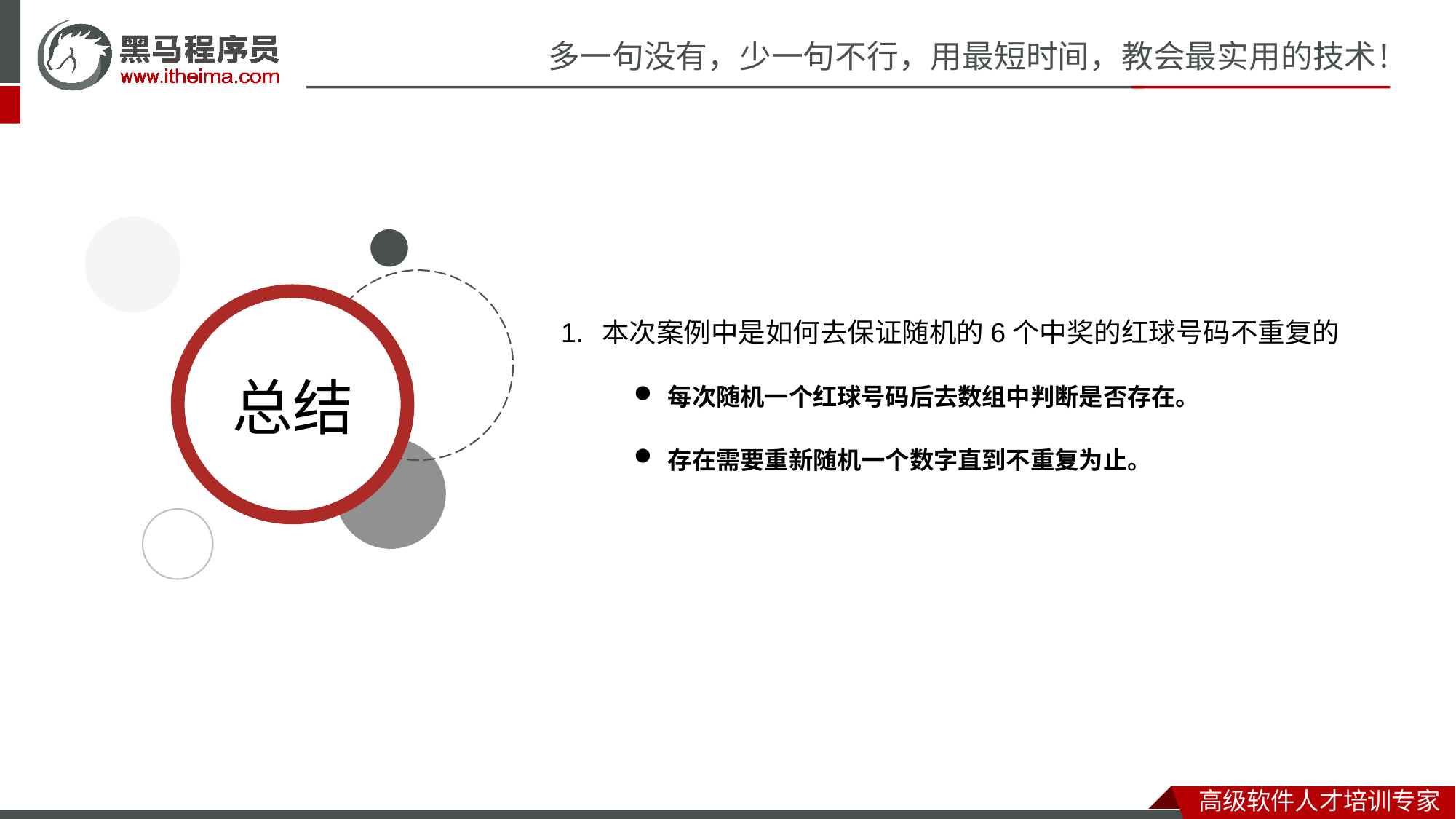

本次案例中是如何去保证随机的6个中奖的红球号码不重复的
每次随机一个红球号码后去数组中判断是否存在。
存在需要重新随机一个数字直到不重复为止。